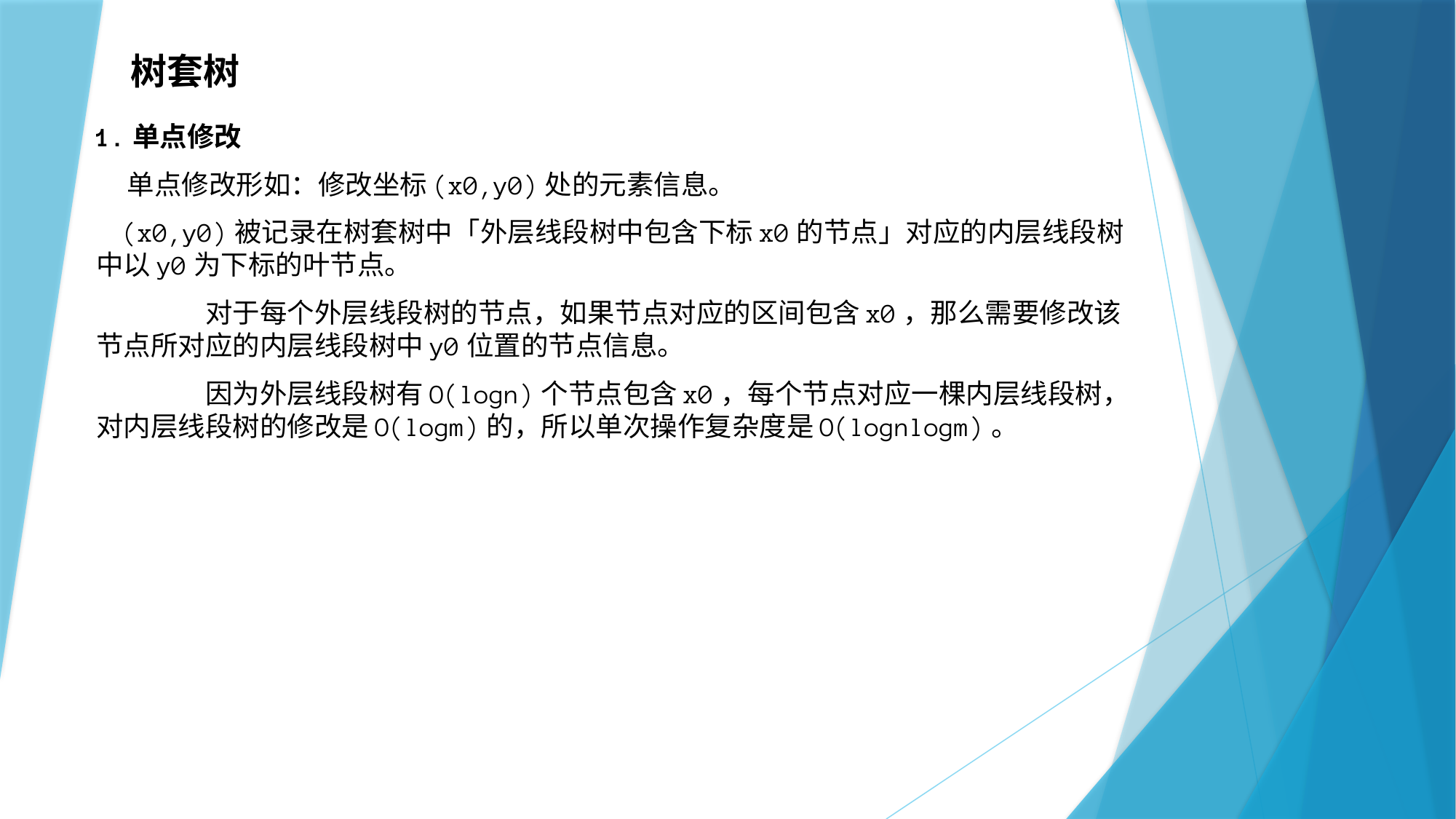

# 树套树
1.单点修改
    单点修改形如：修改坐标(x0,y0)处的元素信息。
(x0,y0)被记录在树套树中「外层线段树中包含下标x0的节点」对应的内层线段树中以y0为下标的叶节点。
	对于每个外层线段树的节点，如果节点对应的区间包含x0，那么需要修改该节点所对应的内层线段树中y0位置的节点信息。
	因为外层线段树有O(logn)个节点包含x0，每个节点对应一棵内层线段树，对内层线段树的修改是O(logm)的，所以单次操作复杂度是O(lognlogm)。